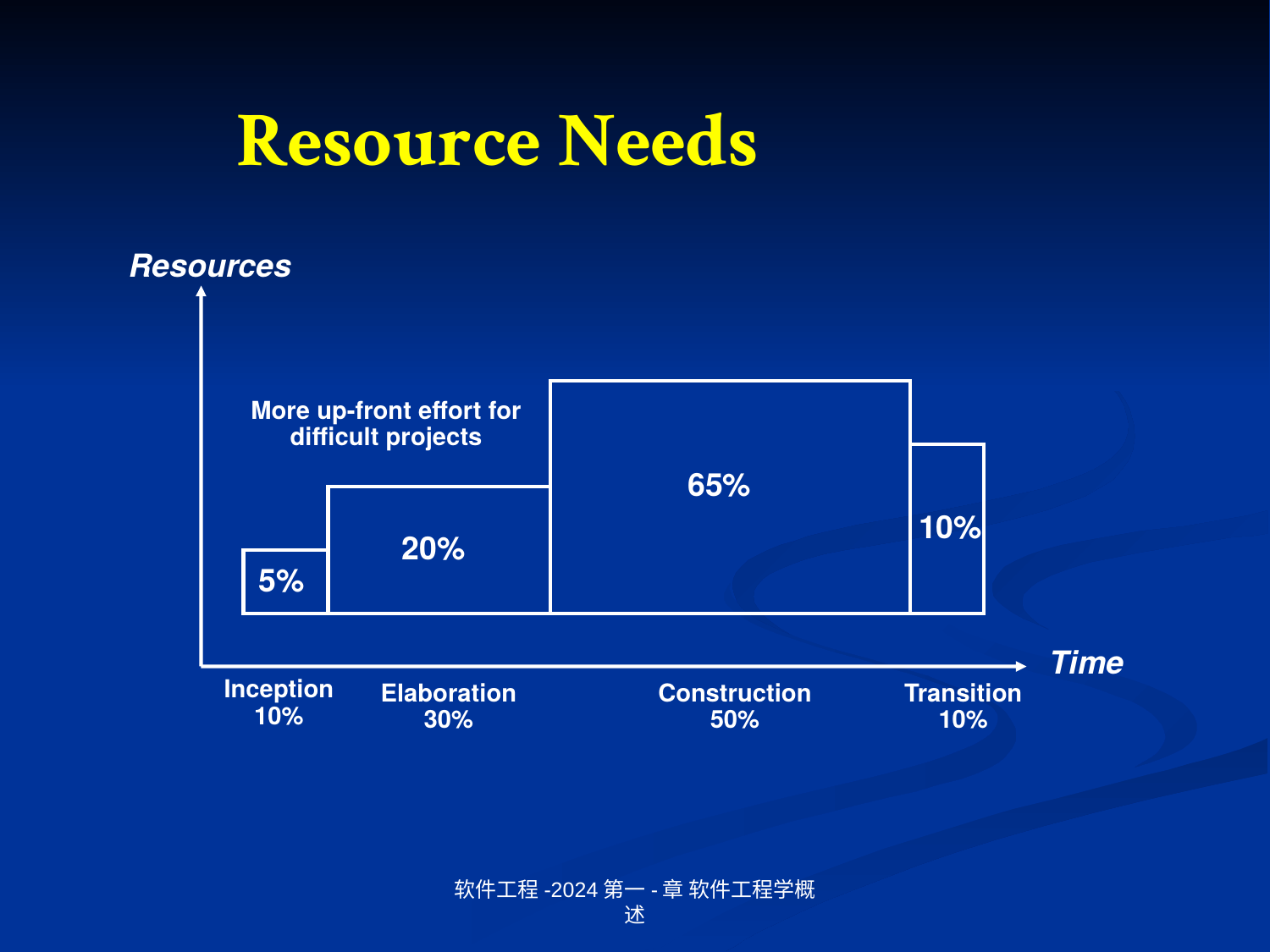

# Resource Needs
Resources

More up-front effort for difficult projects

65%

10%
20%

5%
Time

Inception
10%
Elaboration
30%
Construction
50%
Transition
10%
软件工程-2024第一-章 软件工程学概述
132